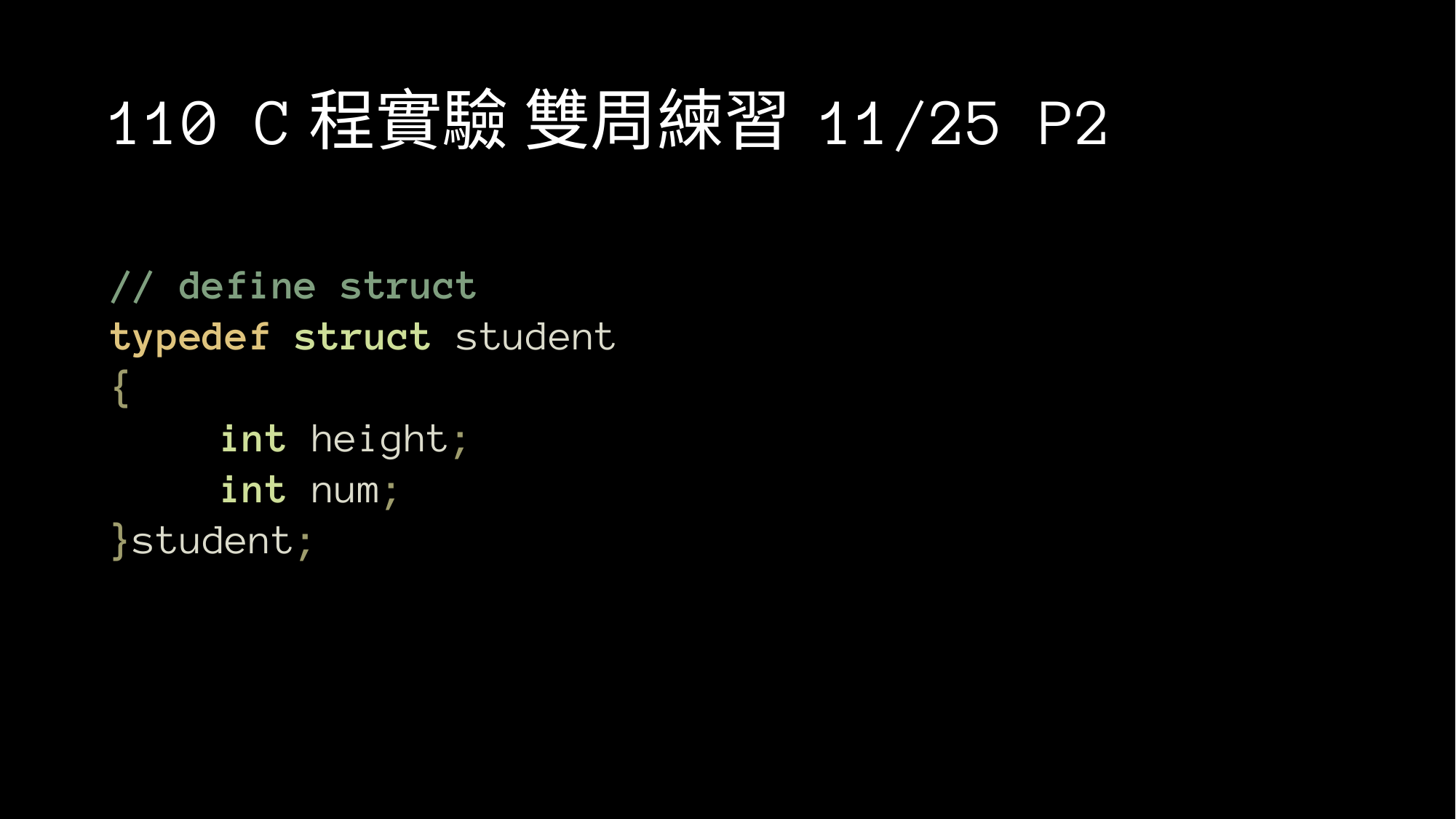

# 110 C程實驗 雙周練習 11/25 P2
// define struct
typedef struct student
{
	int height;
	int num;
}student;